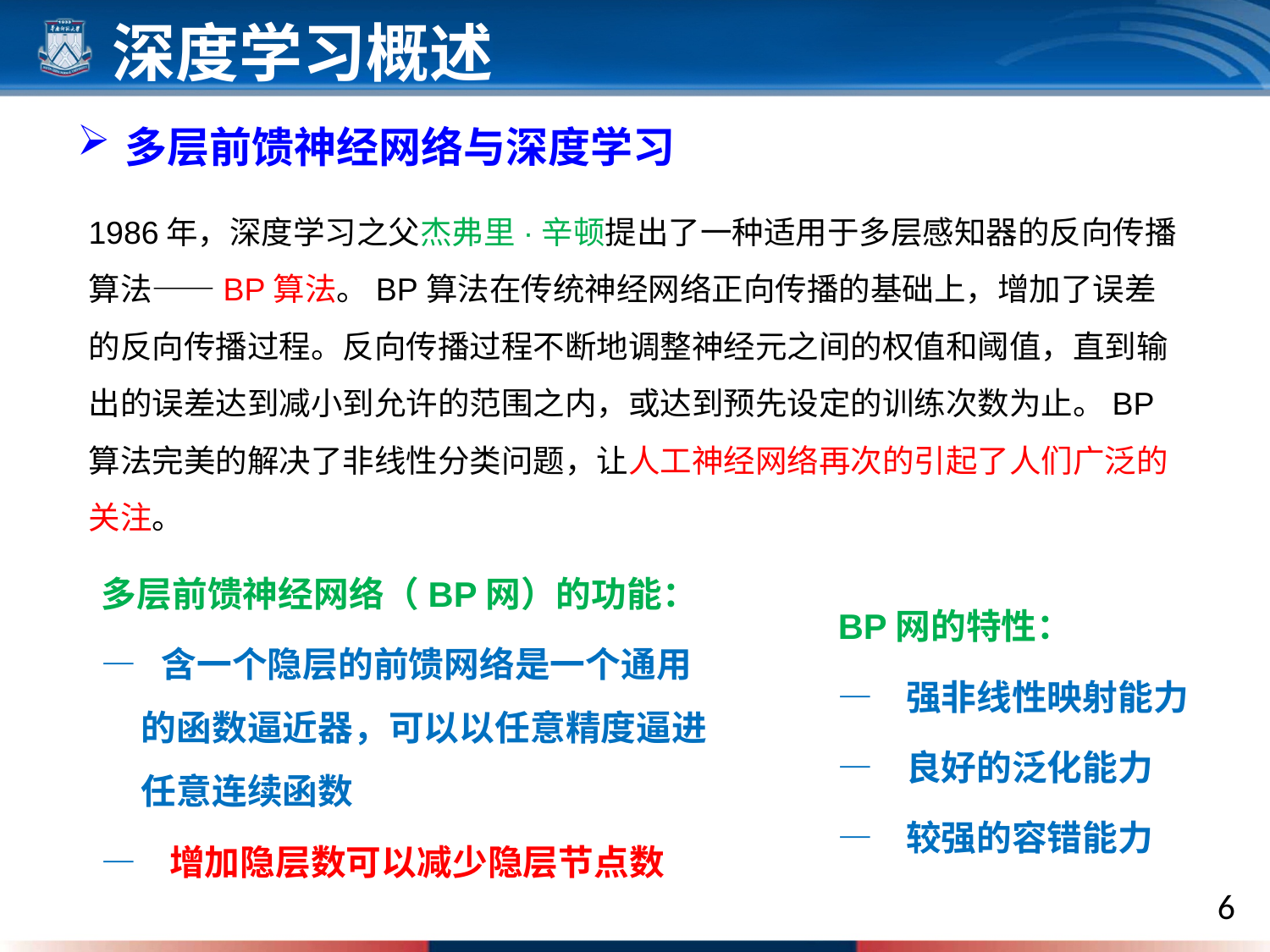

深度学习概述
多层前馈神经网络与深度学习
1986年，深度学习之父杰弗里·辛顿提出了一种适用于多层感知器的反向传播算法——BP算法。BP算法在传统神经网络正向传播的基础上，增加了误差的反向传播过程。反向传播过程不断地调整神经元之间的权值和阈值，直到输出的误差达到减小到允许的范围之内，或达到预先设定的训练次数为止。BP算法完美的解决了非线性分类问题，让人工神经网络再次的引起了人们广泛的关注。
多层前馈神经网络（BP网）的功能：
—  含一个隐层的前馈网络是一个通用的函数逼近器，可以以任意精度逼进任意连续函数
—   增加隐层数可以减少隐层节点数
BP网的特性：
—   强非线性映射能力
—   良好的泛化能力
—   较强的容错能力